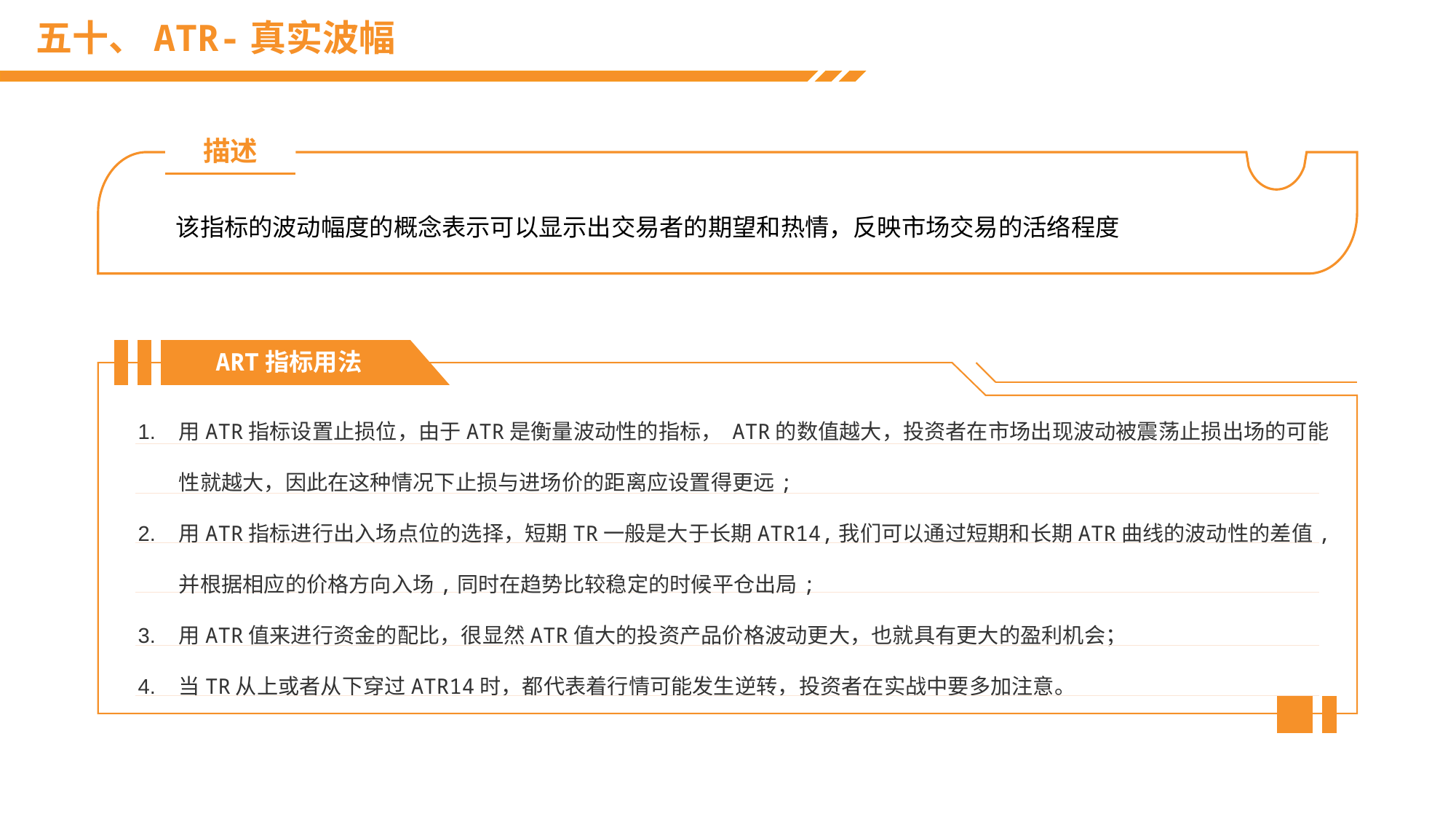

# 五十、ATR-真实波幅
描述

该指标的波动幅度的概念表示可以显示出交易者的期望和热情，反映市场交易的活络程度

ART指标用法

用ATR指标设置止损位，由于ATR是衡量波动性的指标， ATR的数值越大，投资者在市场出现波动被震荡止损出场的可能性就越大，因此在这种情况下止损与进场价的距离应设置得更远;
用ATR指标进行出入场点位的选择，短期TR一般是大于长期ATR14,我们可以通过短期和长期ATR曲线的波动性的差值,并根据相应的价格方向入场,同时在趋势比较稳定的时候平仓出局;
用ATR值来进行资金的配比，很显然ATR值大的投资产品价格波动更大，也就具有更大的盈利机会；
当TR从上或者从下穿过ATR14时，都代表着行情可能发生逆转，投资者在实战中要多加注意。